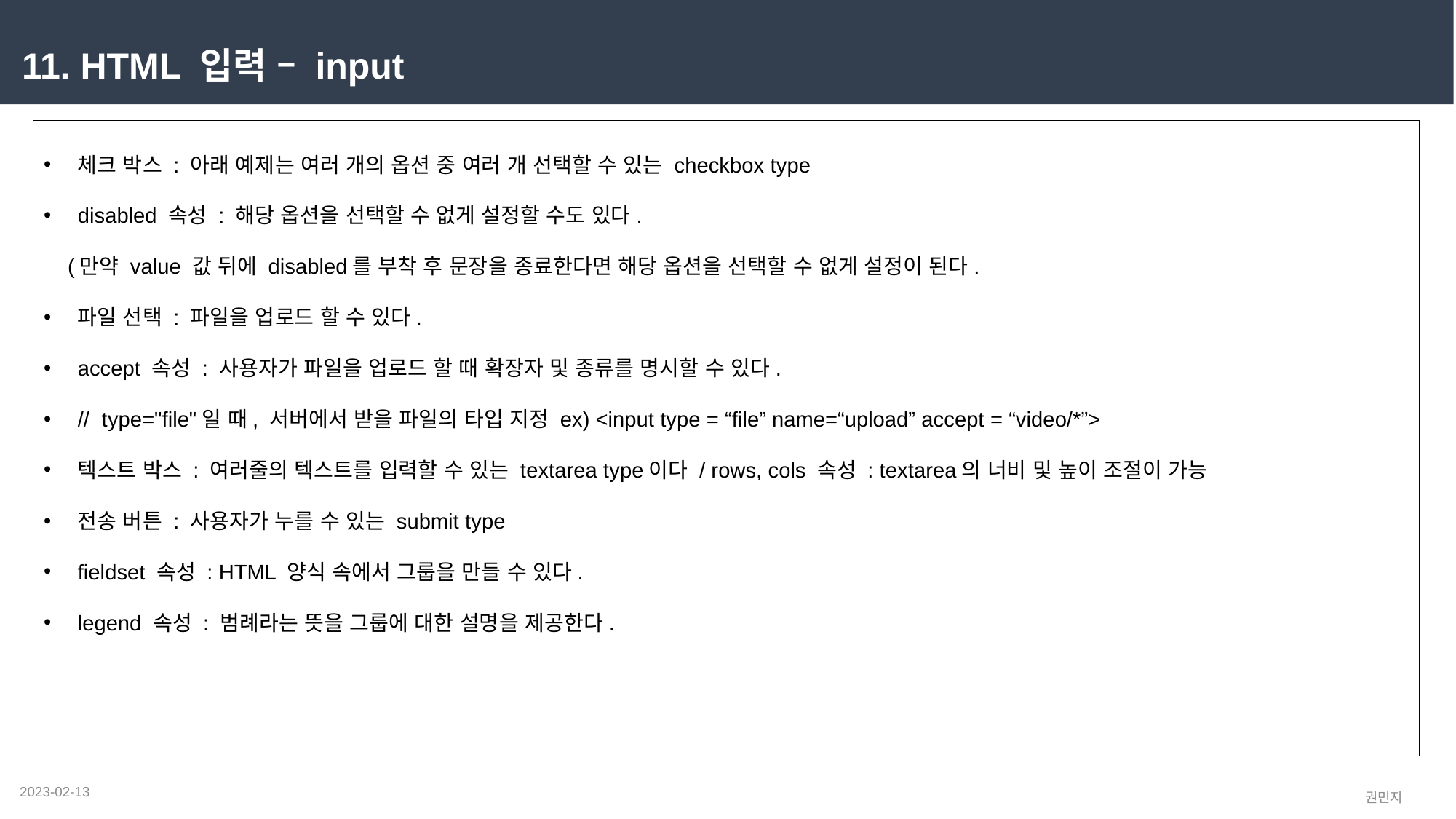

11. HTML 입력 – input
체크 박스 : 아래 예제는 여러 개의 옵션 중 여러 개 선택할 수 있는 checkbox type
disabled 속성 : 해당 옵션을 선택할 수 없게 설정할 수도 있다.
    (만약 value 값 뒤에 disabled를 부착 후 문장을 종료한다면 해당 옵션을 선택할 수 없게 설정이 된다.
파일 선택 : 파일을 업로드 할 수 있다.
accept 속성 : 사용자가 파일을 업로드 할 때 확장자 및 종류를 명시할 수 있다.
//  type="file"일 때, 서버에서 받을 파일의 타입 지정 ex) <input type = “file” name=“upload” accept = “video/*”>
텍스트 박스 : 여러줄의 텍스트를 입력할 수 있는 textarea type이다 / rows, cols 속성 : textarea의 너비 및 높이 조절이 가능
전송 버튼 : 사용자가 누를 수 있는 submit type
fieldset 속성 : HTML 양식 속에서 그룹을 만들 수 있다.
legend 속성 : 범례라는 뜻을 그룹에 대한 설명을 제공한다.

2023-02-13
권민지